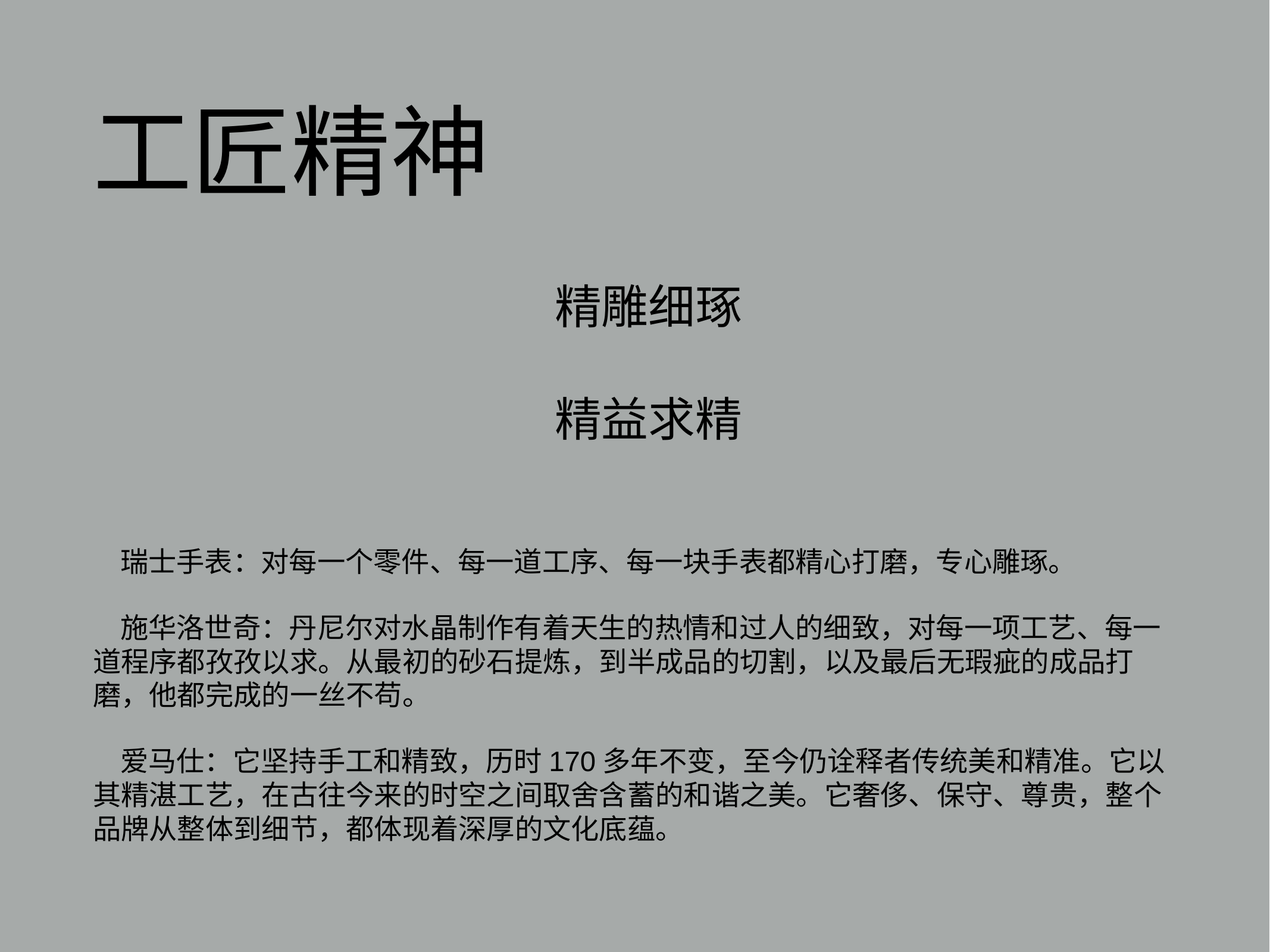

# 工匠精神
精雕细琢

精益求精

瑞士手表：对每一个零件、每一道工序、每一块手表都精心打磨，专心雕琢。
施华洛世奇：丹尼尔对水晶制作有着天生的热情和过人的细致，对每一项工艺、每一道程序都孜孜以求。从最初的砂石提炼，到半成品的切割，以及最后无瑕疵的成品打磨，他都完成的一丝不苟。
爱马仕：它坚持手工和精致，历时170多年不变，至今仍诠释者传统美和精准。它以其精湛工艺，在古往今来的时空之间取舍含蓄的和谐之美。它奢侈、保守、尊贵，整个品牌从整体到细节，都体现着深厚的文化底蕴。